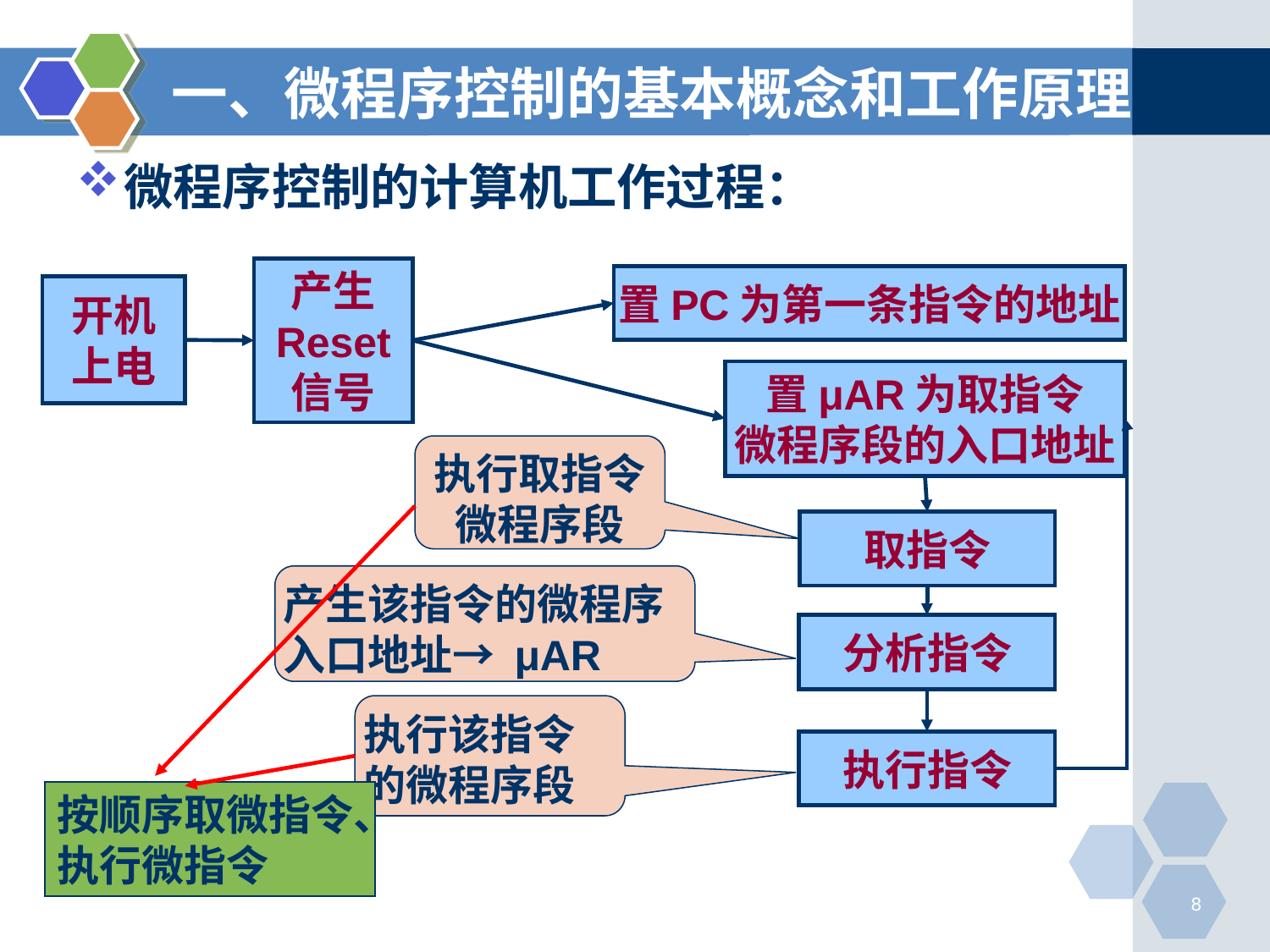

# 一、微程序控制的基本概念和工作原理
微程序控制的计算机工作过程：
产生
Reset
信号
置PC为第一条指令的地址
开机
上电
置μAR为取指令
微程序段的入口地址
执行取指令
微程序段

取指令
产生该指令的微程序入口地址→ μAR
分析指令
执行该指令的微程序段
执行指令

按顺序取微指令、执行微指令
8